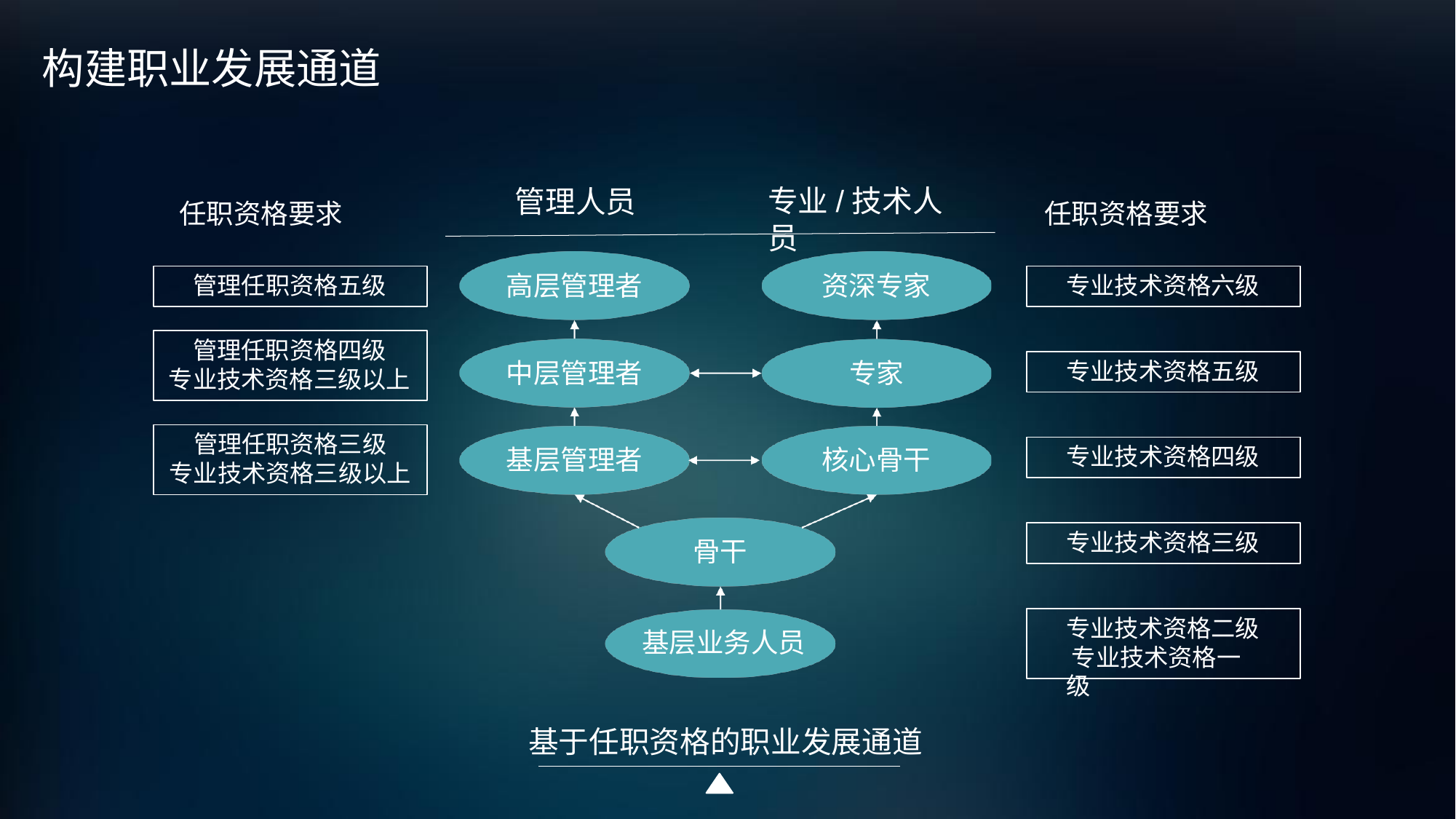

# 构建职业发展通道
管理人员
专业/技术人员
任职资格要求
任职资格要求

高层管理者
资深专家
管理任职资格五级
专业技术资格六级

管理任职资格四级  专业技术资格三级以上

中层管理者
专家
专业技术资格五级

管理任职资格三级
专业技术资格三级以上

专业技术资格四级
基层管理者
核心骨干

专业技术资格三级
骨干

专业技术资格二级  专业技术资格一级
基层业务人员
基于任职资格的职业发展通道